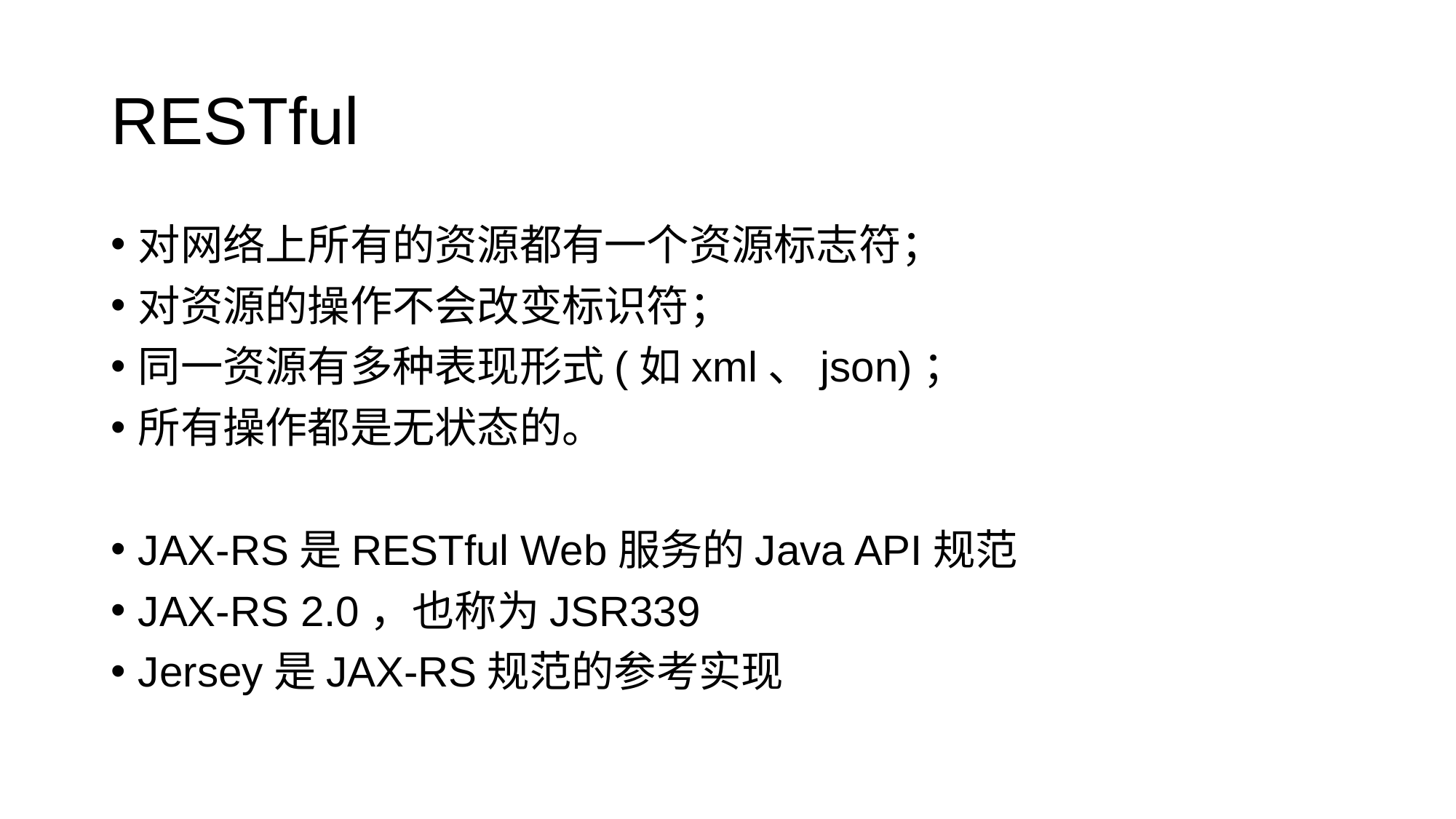

# RESTful
对网络上所有的资源都有一个资源标志符；
对资源的操作不会改变标识符；
同一资源有多种表现形式(如xml、json)；
所有操作都是无状态的。

JAX-RS是RESTful Web服务的Java API规范
JAX-RS 2.0，也称为JSR339
Jersey是JAX-RS规范的参考实现